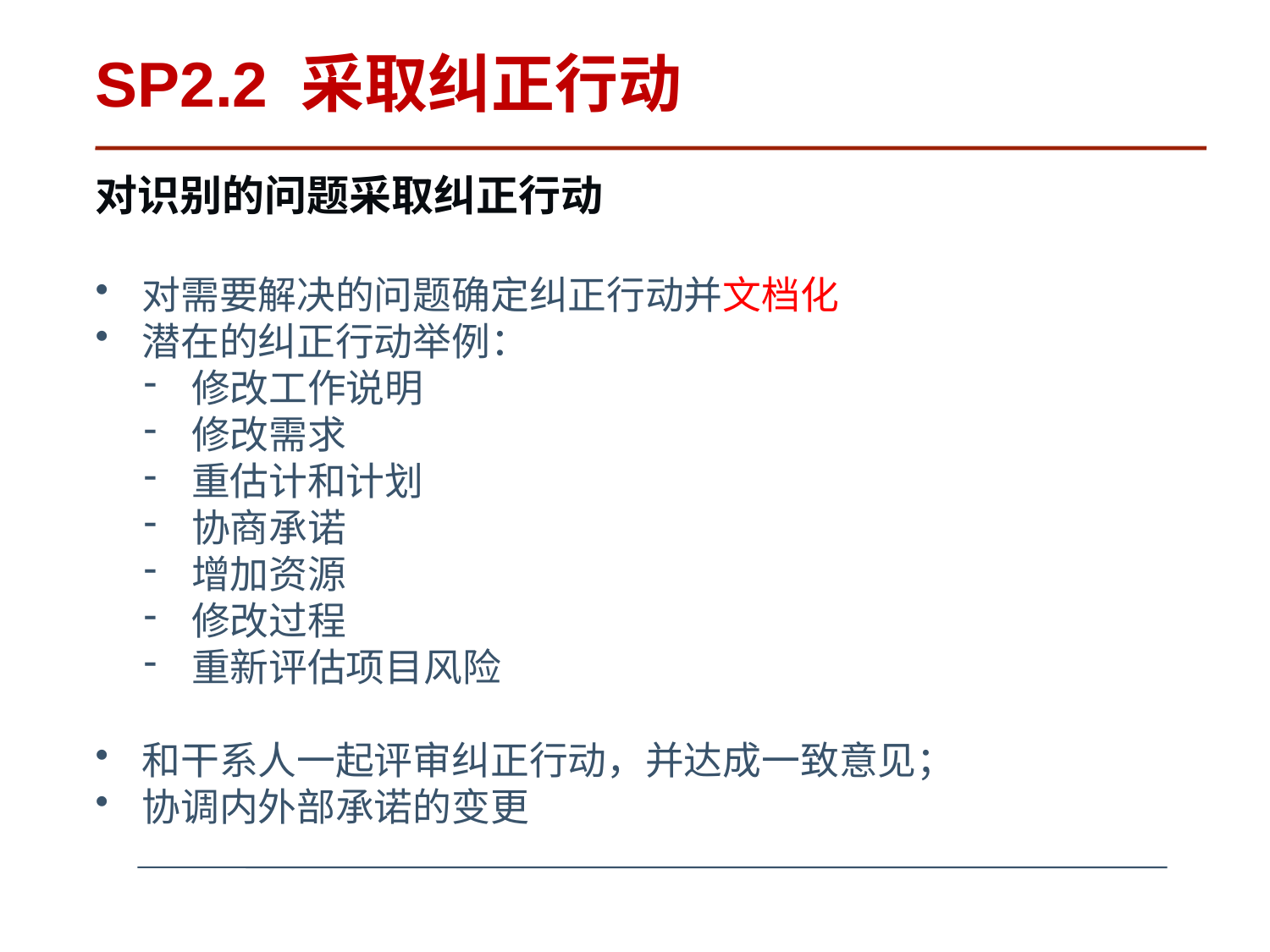

# SP2.2 采取纠正行动
对识别的问题采取纠正行动

对需要解决的问题确定纠正行动并文档化
潜在的纠正行动举例：
修改工作说明
修改需求
重估计和计划
协商承诺
增加资源
修改过程
重新评估项目风险

和干系人一起评审纠正行动，并达成一致意见；
协调内外部承诺的变更